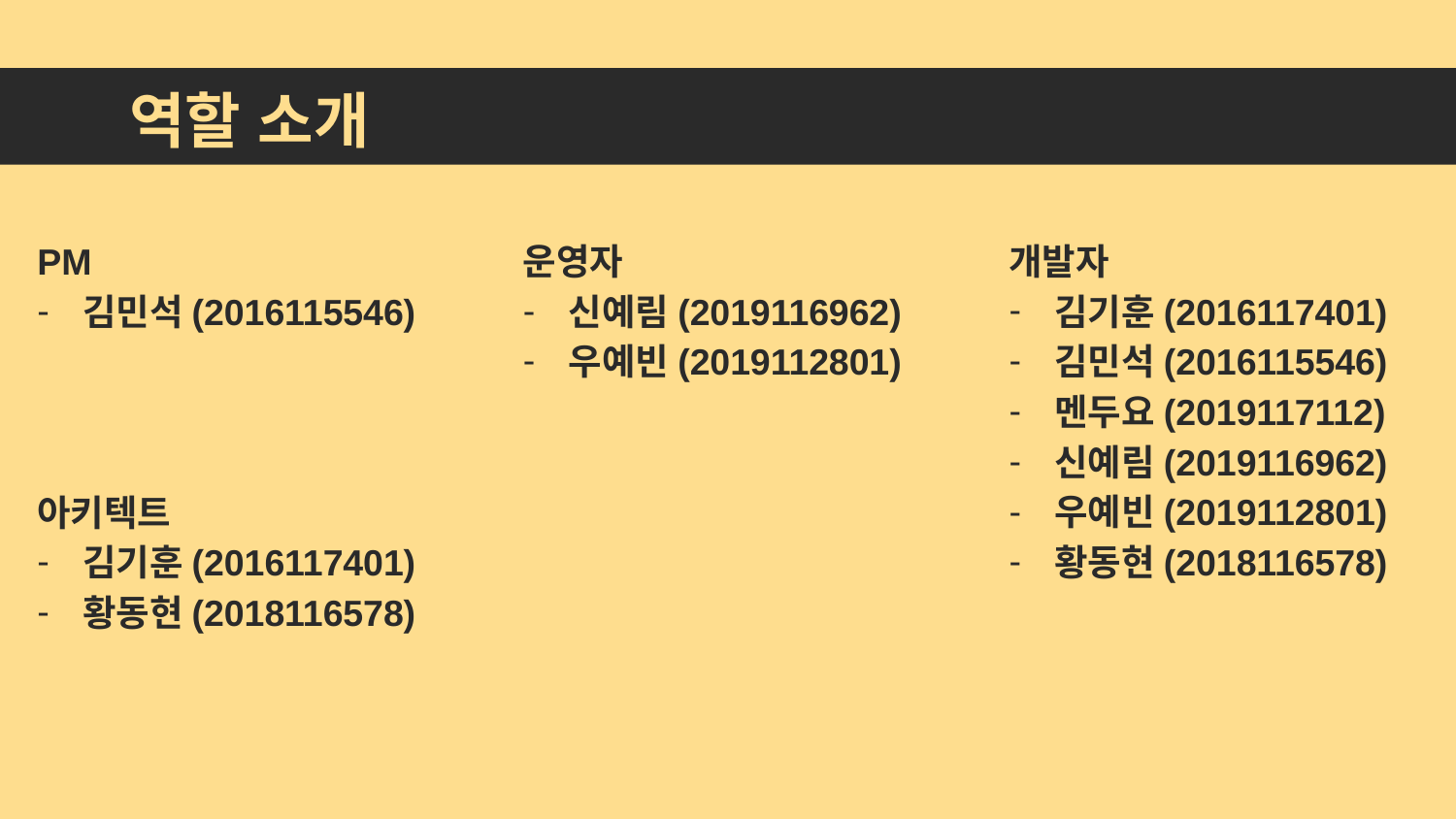

역할 소개
PM
김민석(2016115546)

아키텍트
김기훈(2016117401)
황동현(2018116578)

운영자
신예림(2019116962)
우예빈(2019112801)
개발자
김기훈(2016117401)
김민석(2016115546)
멘두요(2019117112)
신예림(2019116962)
우예빈(2019112801)
황동현(2018116578)